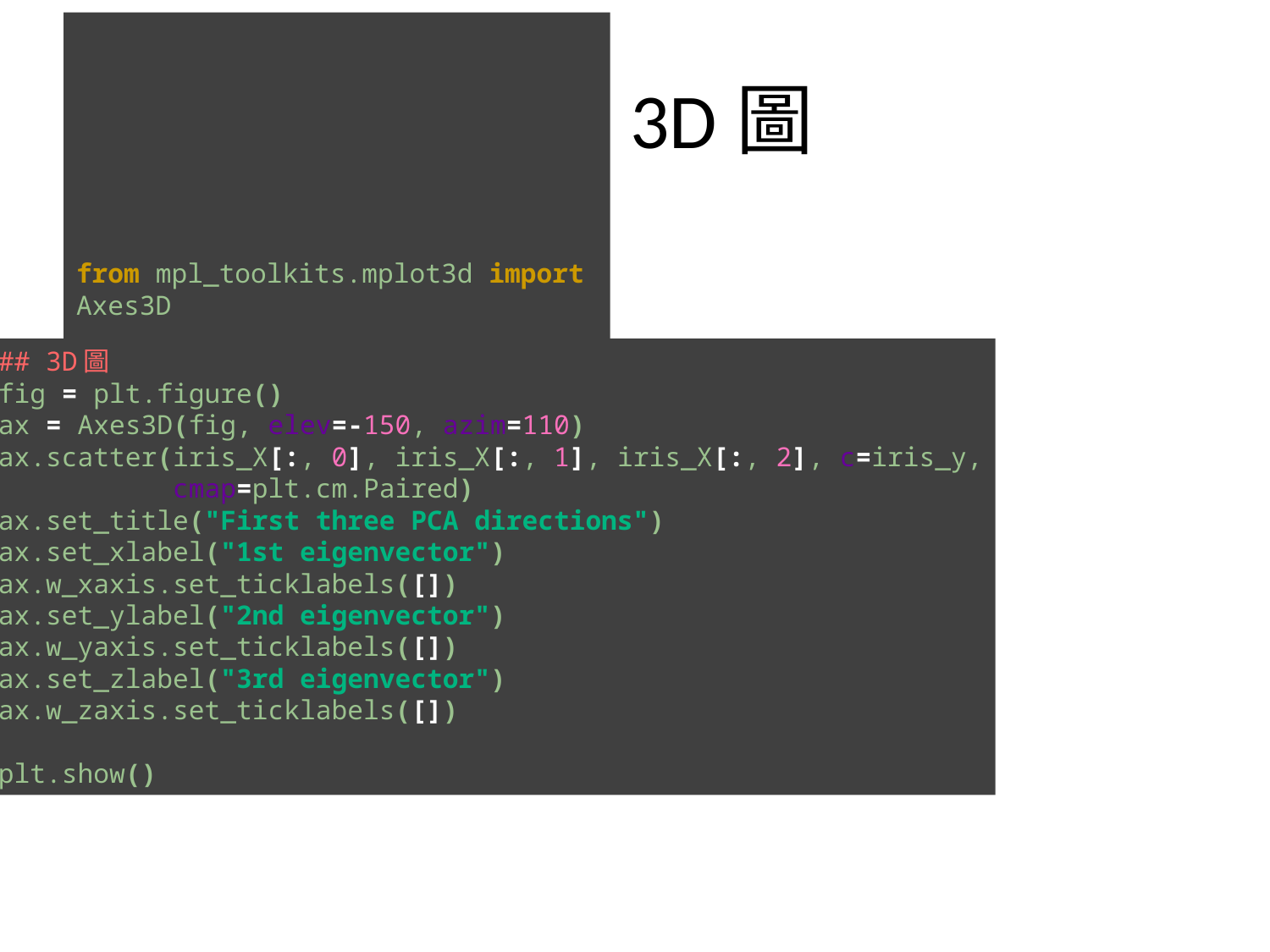

# 畫出3D圖
from mpl_toolkits.mplot3d import Axes3D
## 3D圖 fig = plt.figure() ax = Axes3D(fig, elev=-150, azim=110) ax.scatter(iris_X[:, 0], iris_X[:, 1], iris_X[:, 2], c=iris_y, cmap=plt.cm.Paired) ax.set_title("First three PCA directions") ax.set_xlabel("1st eigenvector") ax.w_xaxis.set_ticklabels([]) ax.set_ylabel("2nd eigenvector") ax.w_yaxis.set_ticklabels([]) ax.set_zlabel("3rd eigenvector") ax.w_zaxis.set_ticklabels([]) plt.show()